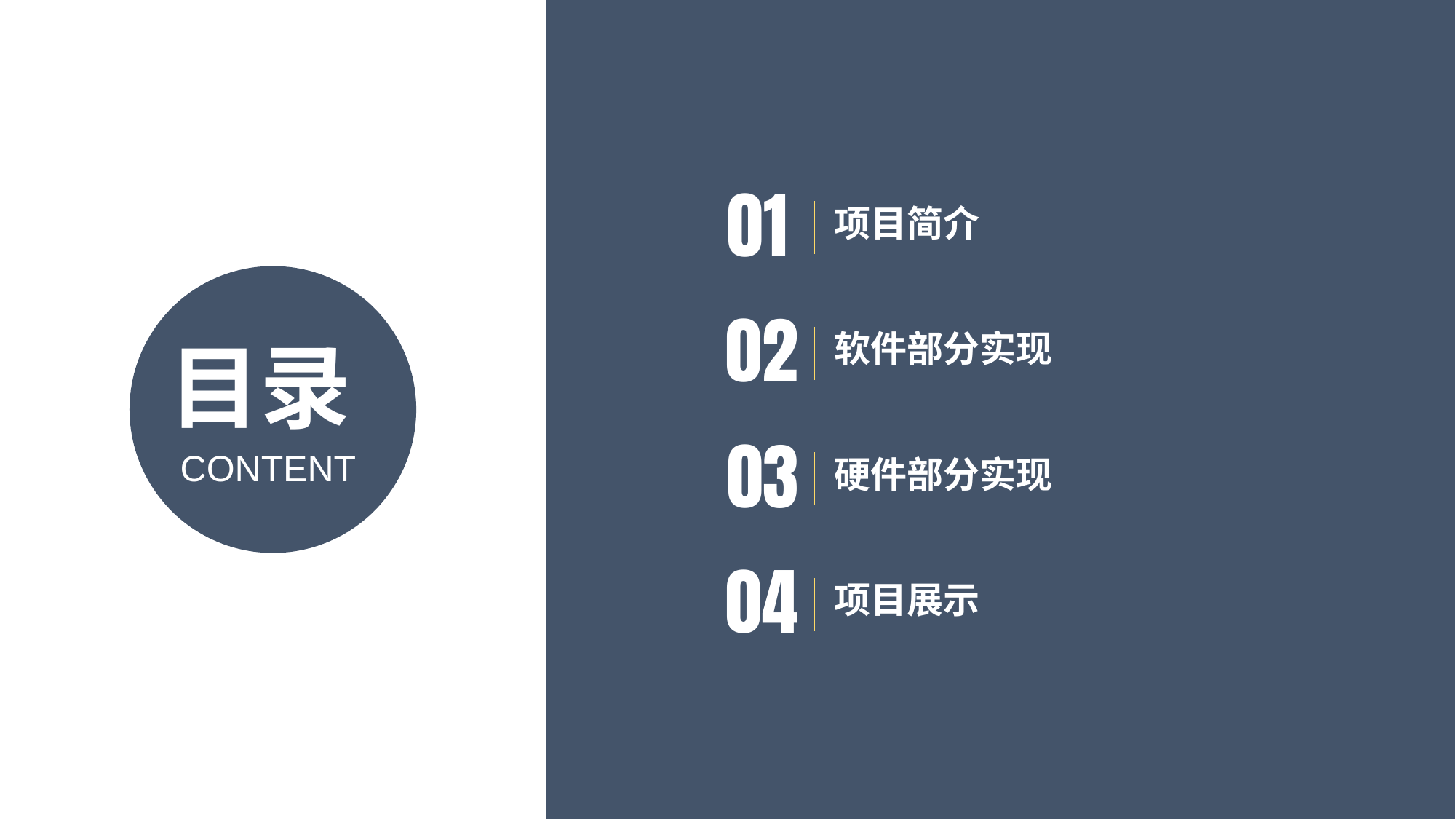

01
项目简介

目录
CONTENT
02
软件部分实现
03
硬件部分实现
04
项目展示